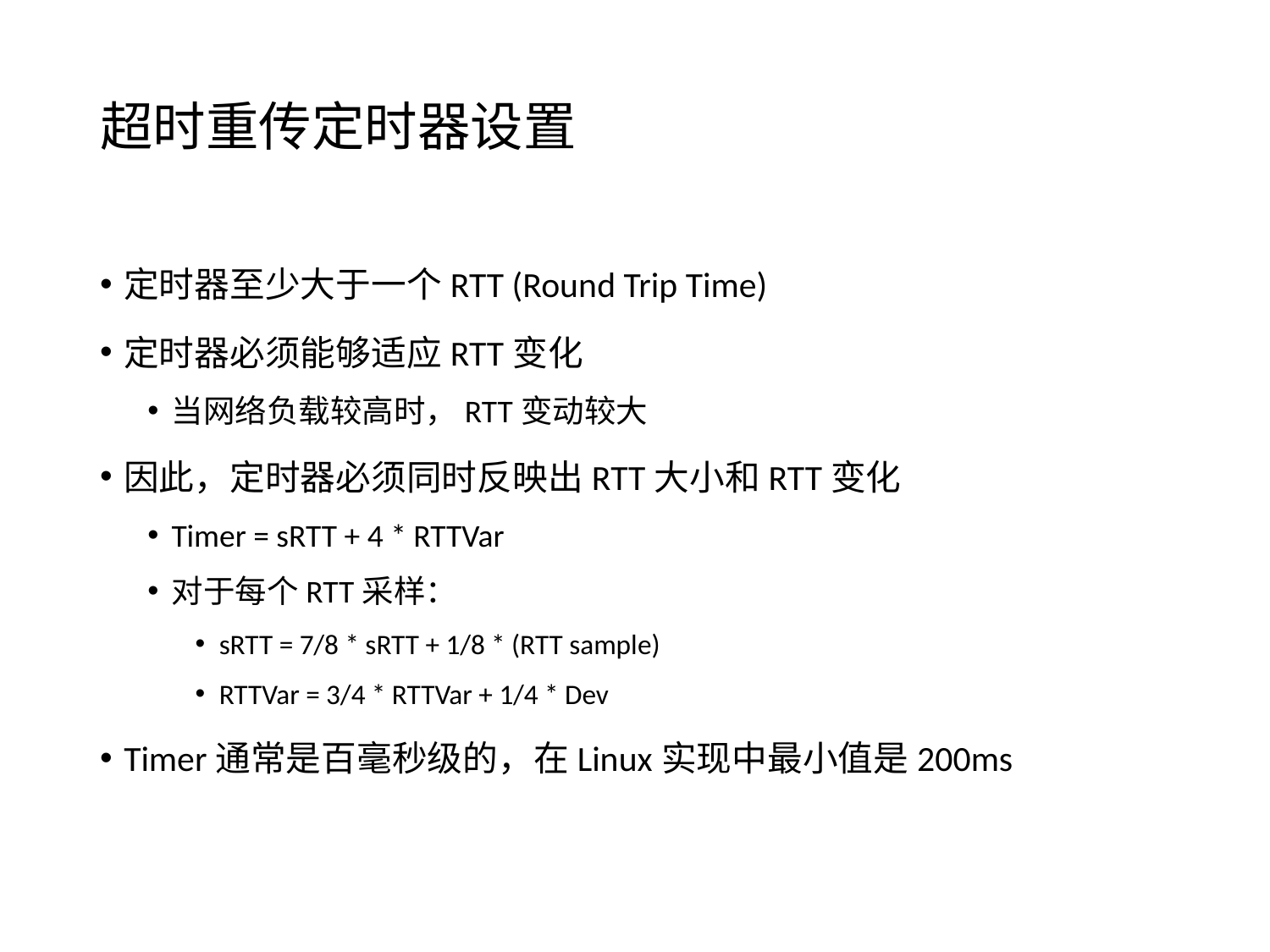

# 超时重传定时器设置
定时器至少大于一个RTT (Round Trip Time)
定时器必须能够适应RTT变化
当网络负载较高时，RTT变动较大
因此，定时器必须同时反映出RTT大小和RTT变化
Timer = sRTT + 4 * RTTVar
对于每个RTT采样：
sRTT = 7/8 * sRTT + 1/8 * (RTT sample)
RTTVar = 3/4 * RTTVar + 1/4 * Dev
Timer通常是百毫秒级的，在Linux实现中最小值是200ms
22